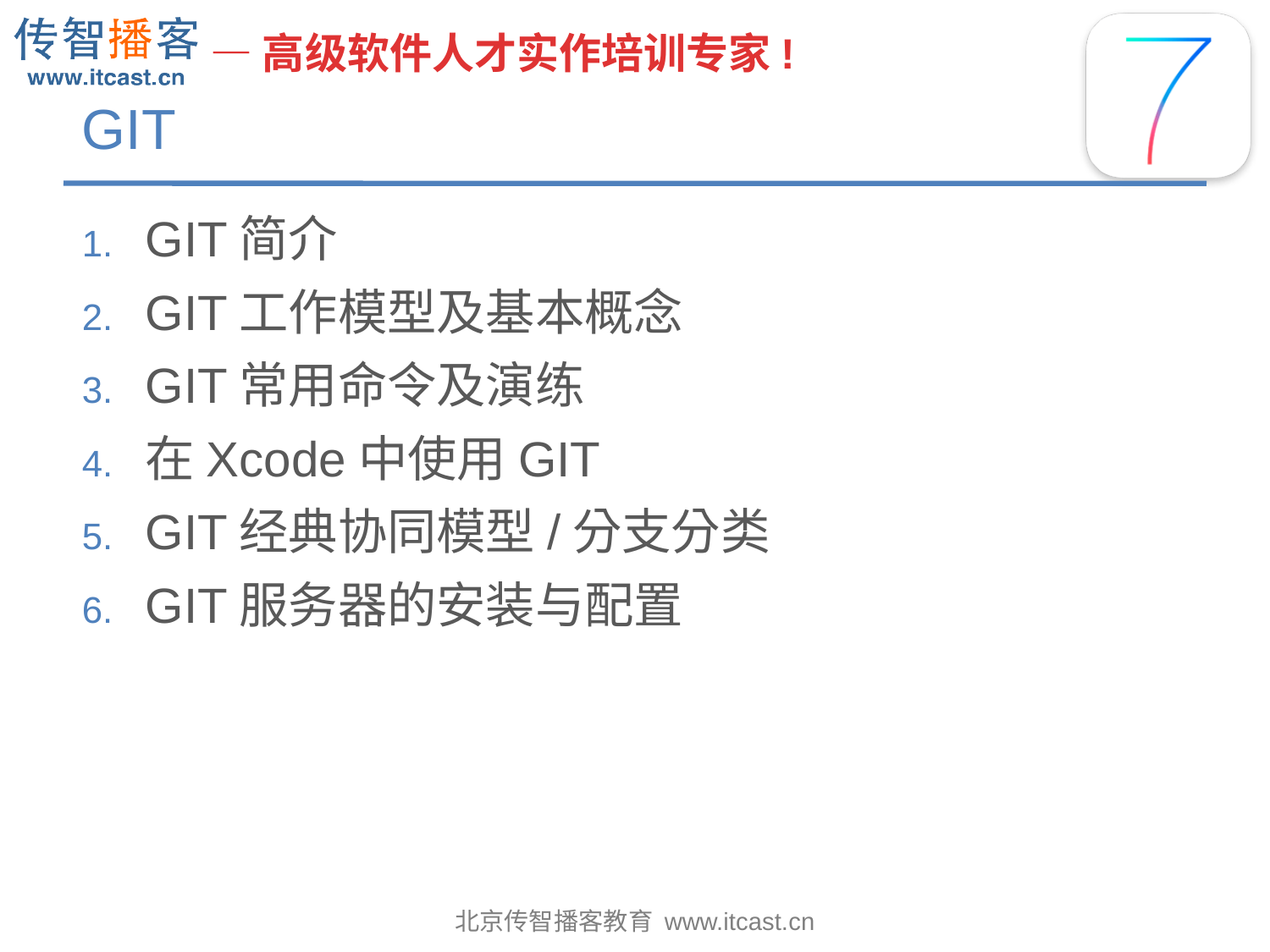

# GIT
GIT简介
GIT工作模型及基本概念
GIT常用命令及演练
在Xcode中使用GIT
GIT经典协同模型/分支分类
GIT服务器的安装与配置